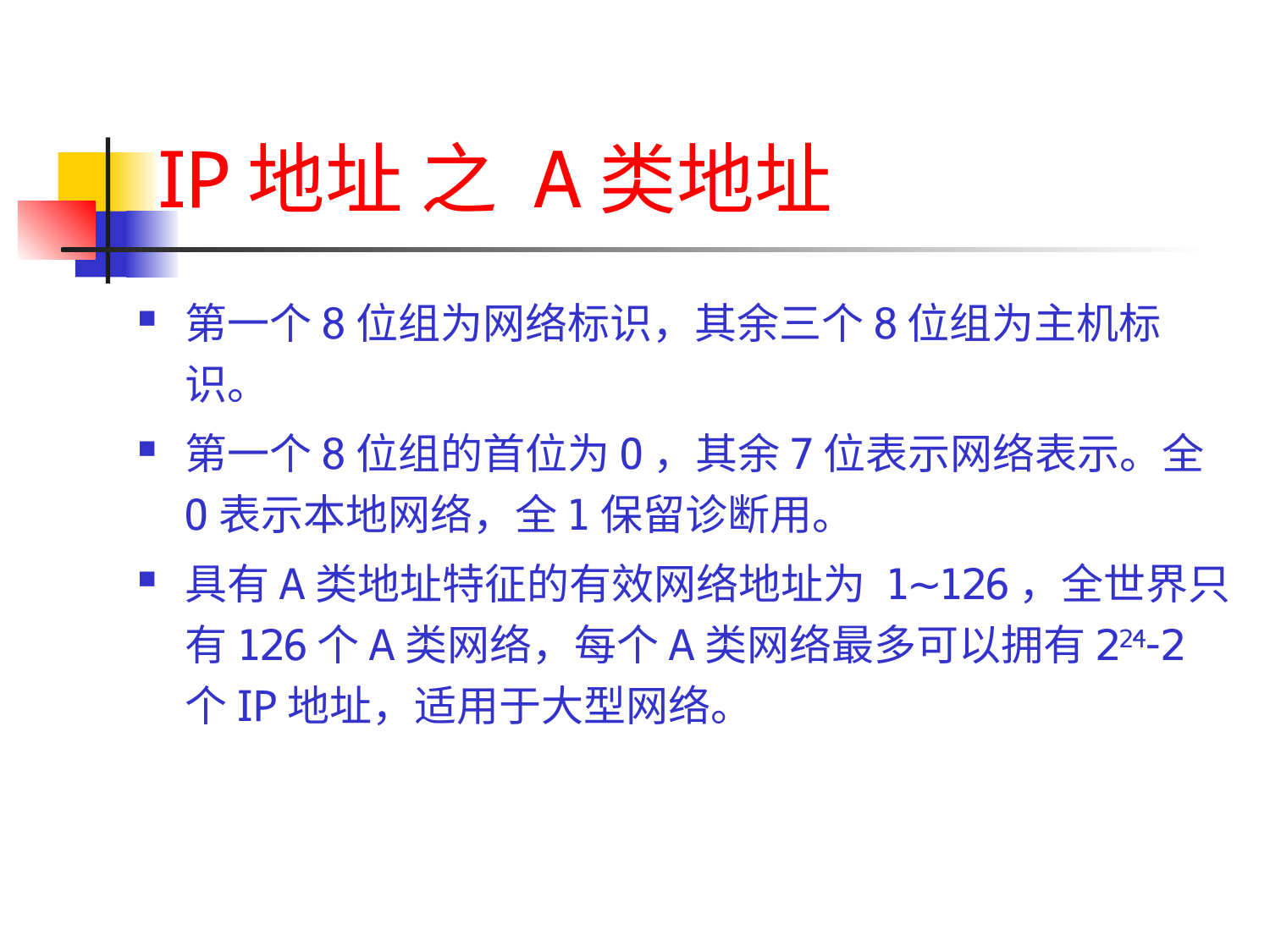

# IP地址 之 A类地址
第一个8位组为网络标识，其余三个8位组为主机标识。
第一个8位组的首位为0，其余7位表示网络表示。全0表示本地网络，全1保留诊断用。
具有A类地址特征的有效网络地址为 1~126，全世界只有126个A类网络，每个A类网络最多可以拥有224-2个IP地址，适用于大型网络。